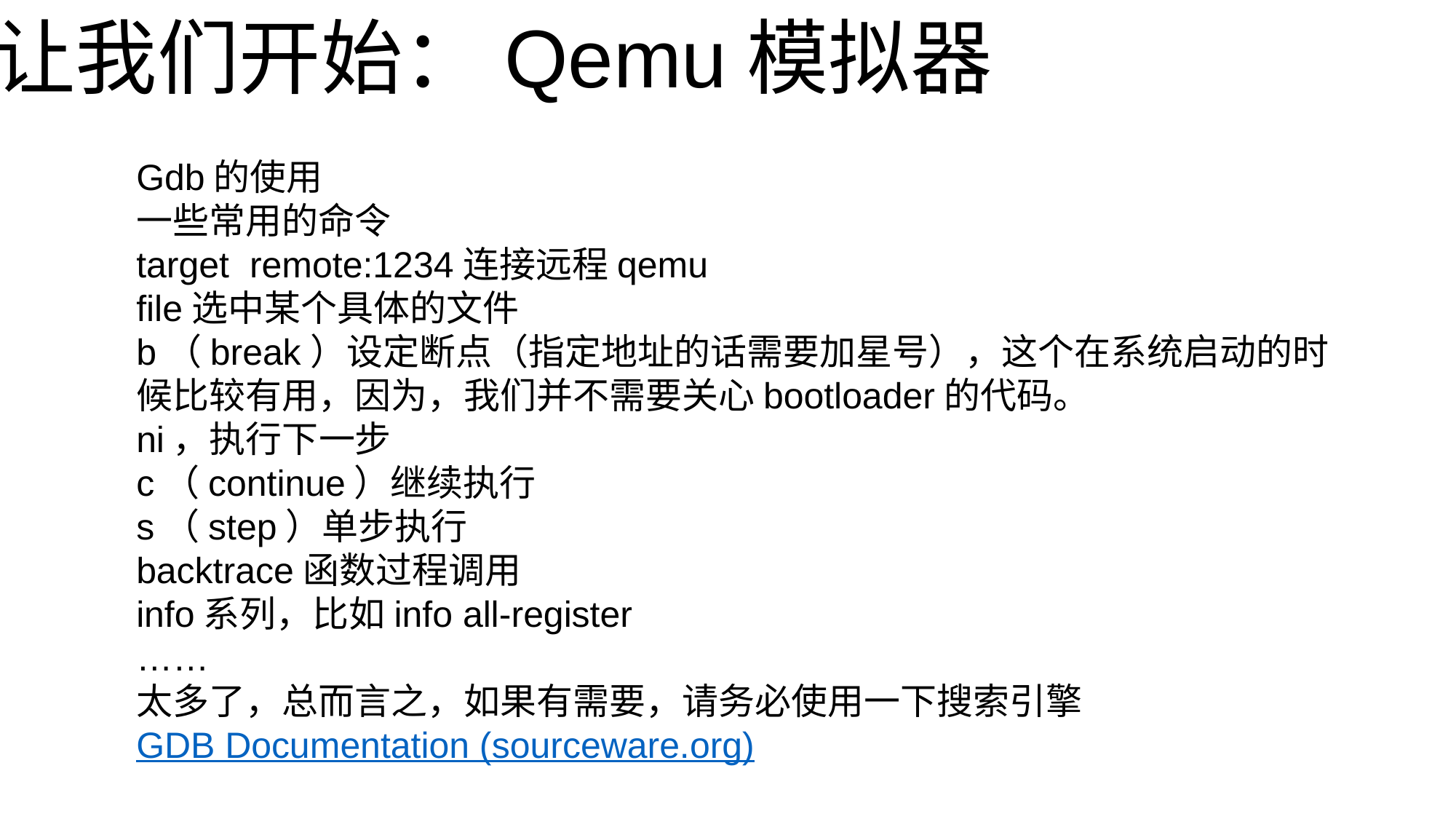

让我们开始：Qemu模拟器
Gdb的使用
一些常用的命令
target  remote:1234连接远程qemu
file选中某个具体的文件
b（break）设定断点（指定地址的话需要加星号），这个在系统启动的时候比较有用，因为，我们并不需要关心bootloader的代码。
ni，执行下一步
c（continue）继续执行
s（step）单步执行
backtrace函数过程调用
info系列，比如info all-register
……
太多了，总而言之，如果有需要，请务必使用一下搜索引擎
GDB Documentation (sourceware.org)